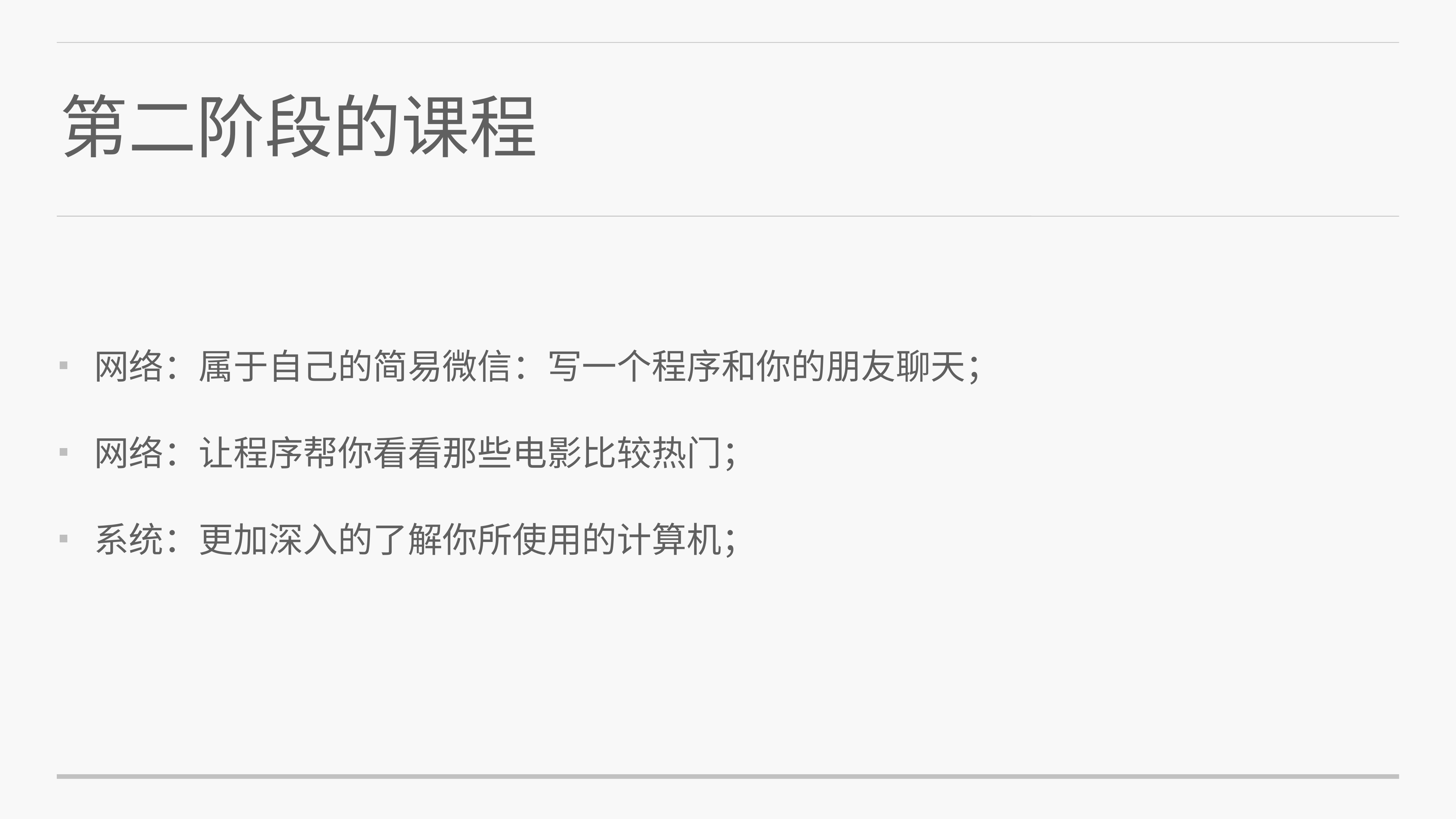

# 第二阶段的课程
网络：属于自己的简易微信：写一个程序和你的朋友聊天；
网络：让程序帮你看看那些电影比较热门；
系统：更加深入的了解你所使用的计算机；